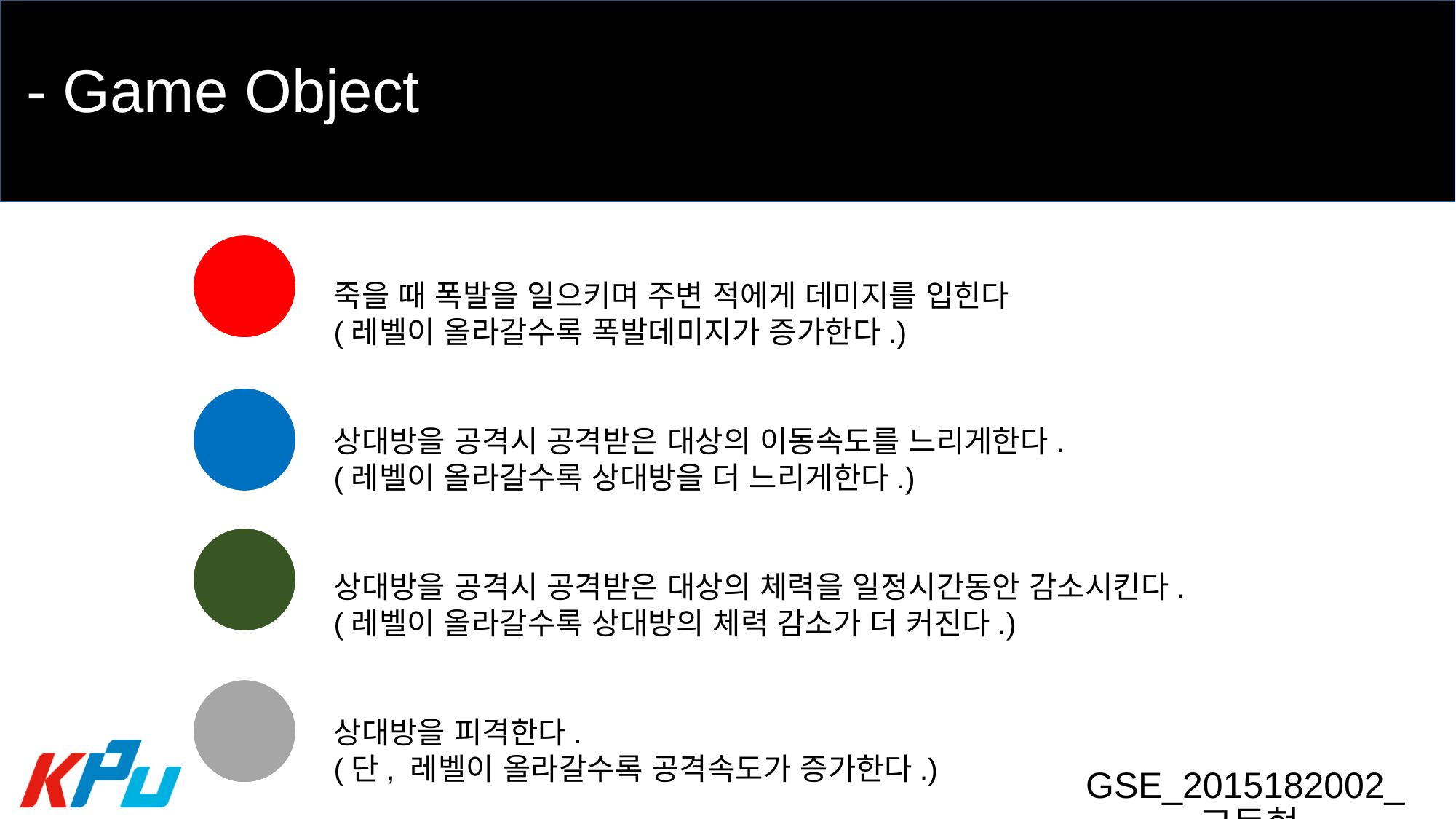

# - Game Object

죽을 때 폭발을 일으키며 주변 적에게 데미지를 입힌다
(레벨이 올라갈수록 폭발데미지가 증가한다.)

상대방을 공격시 공격받은 대상의 이동속도를 느리게한다.
(레벨이 올라갈수록 상대방을 더 느리게한다.)

상대방을 공격시 공격받은 대상의 체력을 일정시간동안 감소시킨다.
(레벨이 올라갈수록 상대방의 체력 감소가 더 커진다.)

상대방을 피격한다.
(단, 레벨이 올라갈수록 공격속도가 증가한다.)